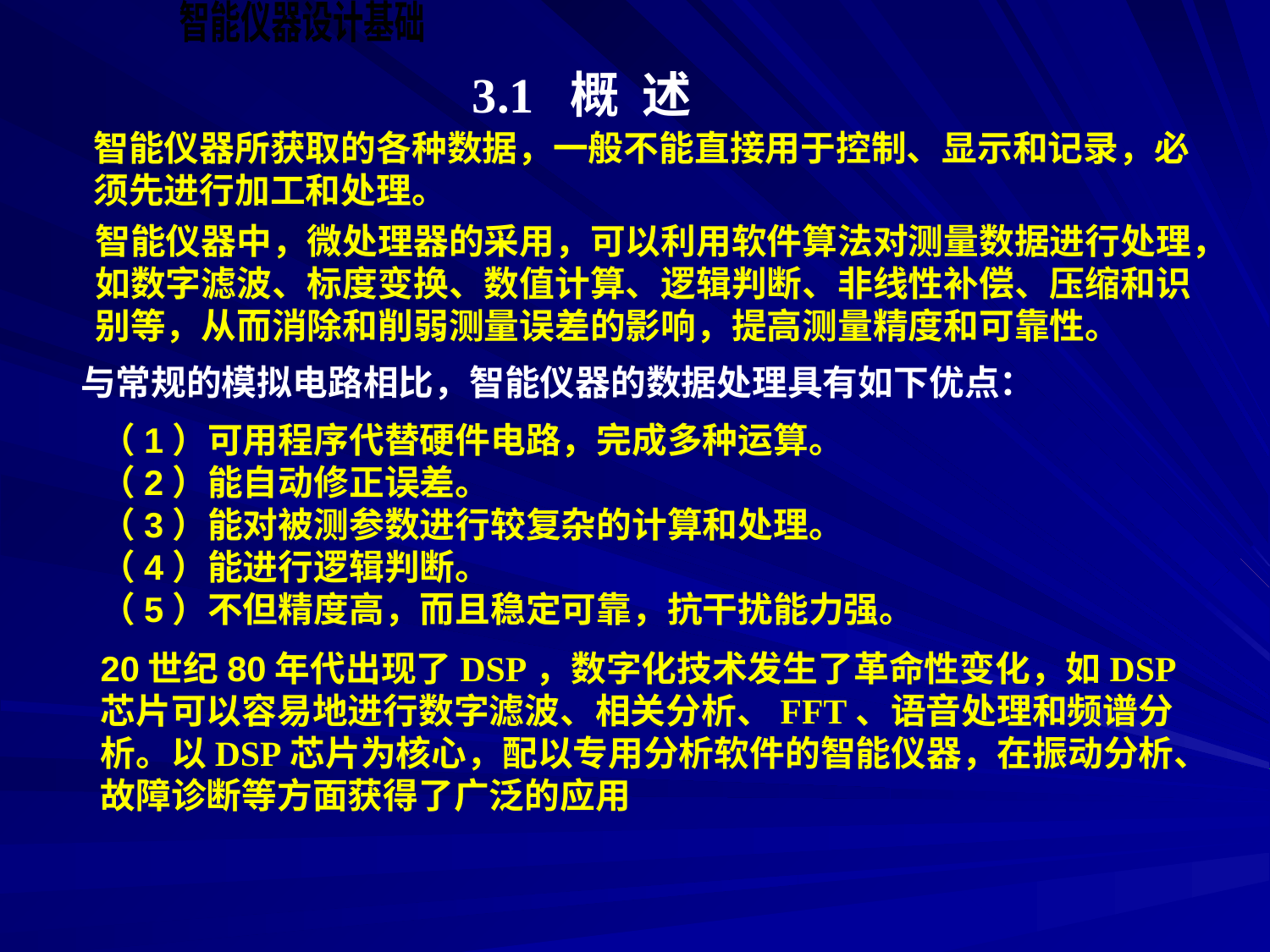

3.1  概  述
智能仪器所获取的各种数据，一般不能直接用于控制、显示和记录，必须先进行加工和处理。
智能仪器中，微处理器的采用，可以利用软件算法对测量数据进行处理，如数字滤波、标度变换、数值计算、逻辑判断、非线性补偿、压缩和识别等，从而消除和削弱测量误差的影响，提高测量精度和可靠性。
   与常规的模拟电路相比，智能仪器的数据处理具有如下优点：
（1）可用程序代替硬件电路，完成多种运算。
（2）能自动修正误差。
（3）能对被测参数进行较复杂的计算和处理。
（4）能进行逻辑判断。
（5）不但精度高，而且稳定可靠，抗干扰能力强。
20世纪80年代出现了DSP，数字化技术发生了革命性变化，如DSP芯片可以容易地进行数字滤波、相关分析、FFT、语音处理和频谱分析。以DSP芯片为核心，配以专用分析软件的智能仪器，在振动分析、故障诊断等方面获得了广泛的应用